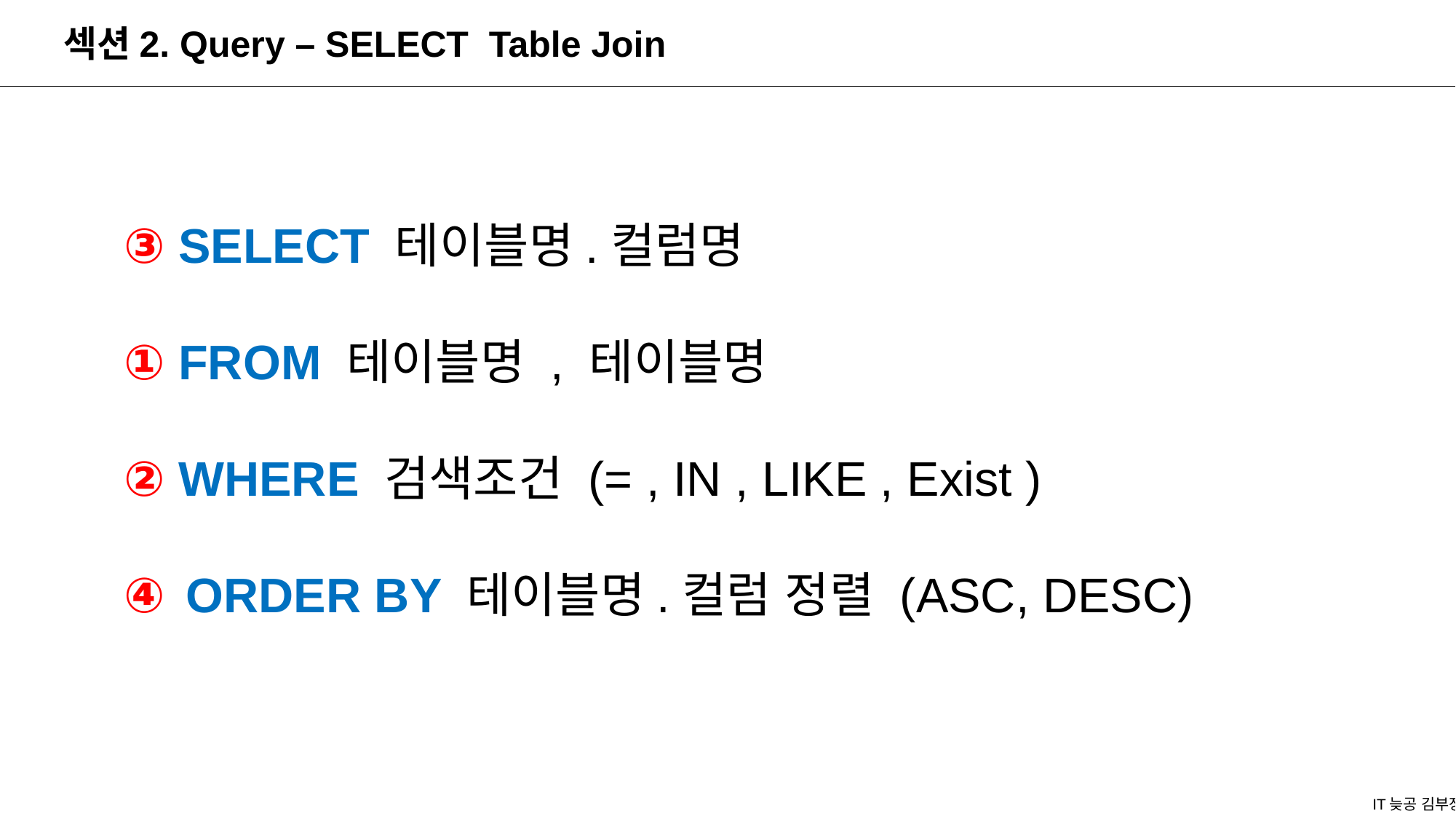

섹션2. Query – SELECT  Table Join
③ SELECT 테이블명.컬럼명
① FROM 테이블명 , 테이블명
② WHERE 검색조건 (= , IN , LIKE , Exist )
④ ORDER BY 테이블명.컬럼 정렬 (ASC, DESC)
IT늦공 김부장